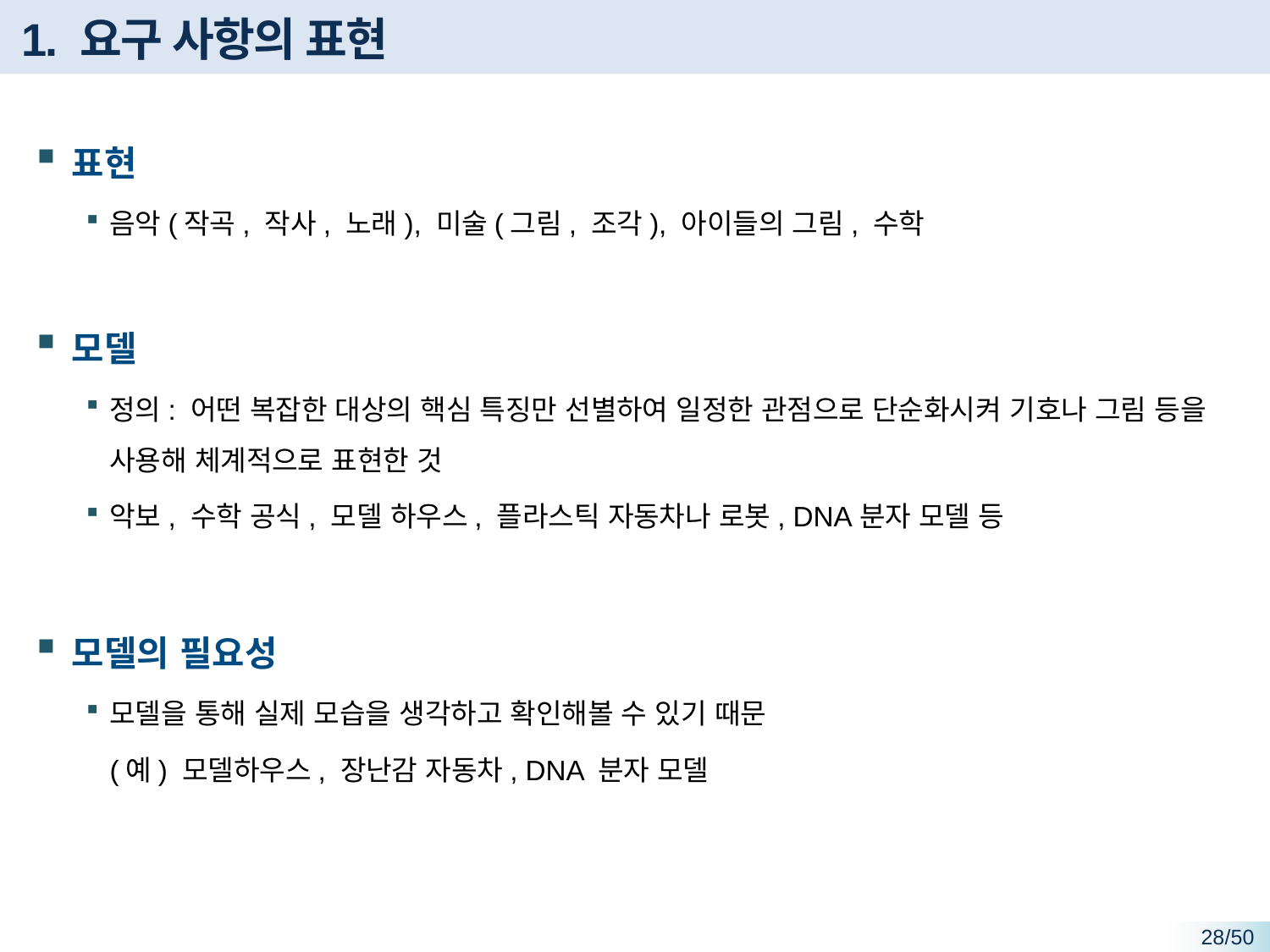

# 1. 요구 사항의 표현
표현
음악(작곡, 작사, 노래), 미술(그림, 조각), 아이들의 그림, 수학

모델
정의: 어떤 복잡한 대상의 핵심 특징만 선별하여 일정한 관점으로 단순화시켜 기호나 그림 등을 사용해 체계적으로 표현한 것
악보, 수학 공식, 모델 하우스, 플라스틱 자동차나 로봇, DNA분자 모델 등

모델의 필요성
모델을 통해 실제 모습을 생각하고 확인해볼 수 있기 때문
   (예) 모델하우스, 장난감 자동차, DNA 분자 모델